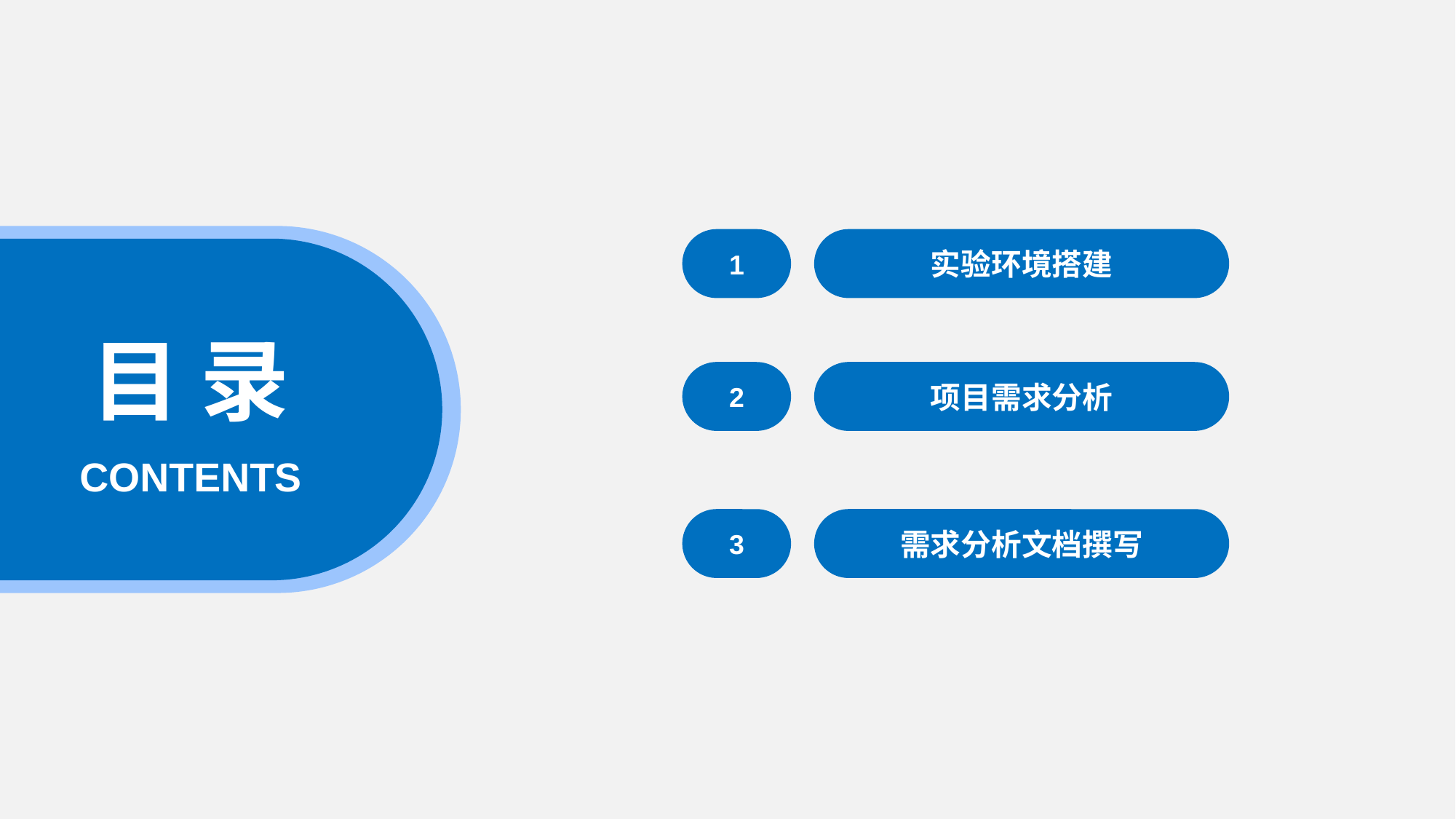

1
实验环境搭建

目 录
2
项目需求分析
CONTENTS
3
需求分析文档撰写